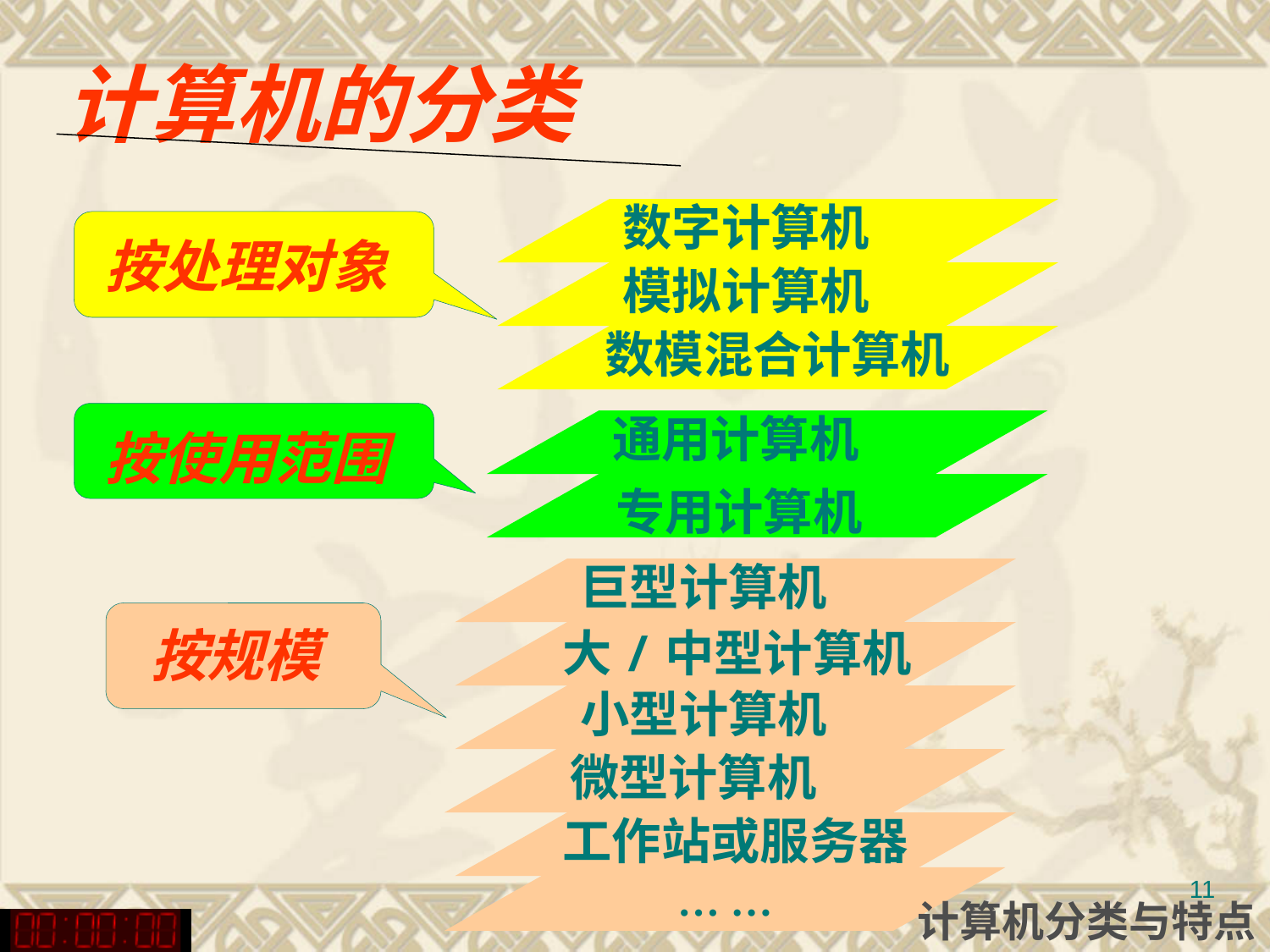

# 计算机的分类

数字计算机

模拟计算机

数模混合计算机

按处理对象
通用计算机

专用计算机

按使用范围
巨型计算机

大/中型计算机

小型计算机

微型计算机

工作站或服务器

… …

按规模
11
计算机分类与特点